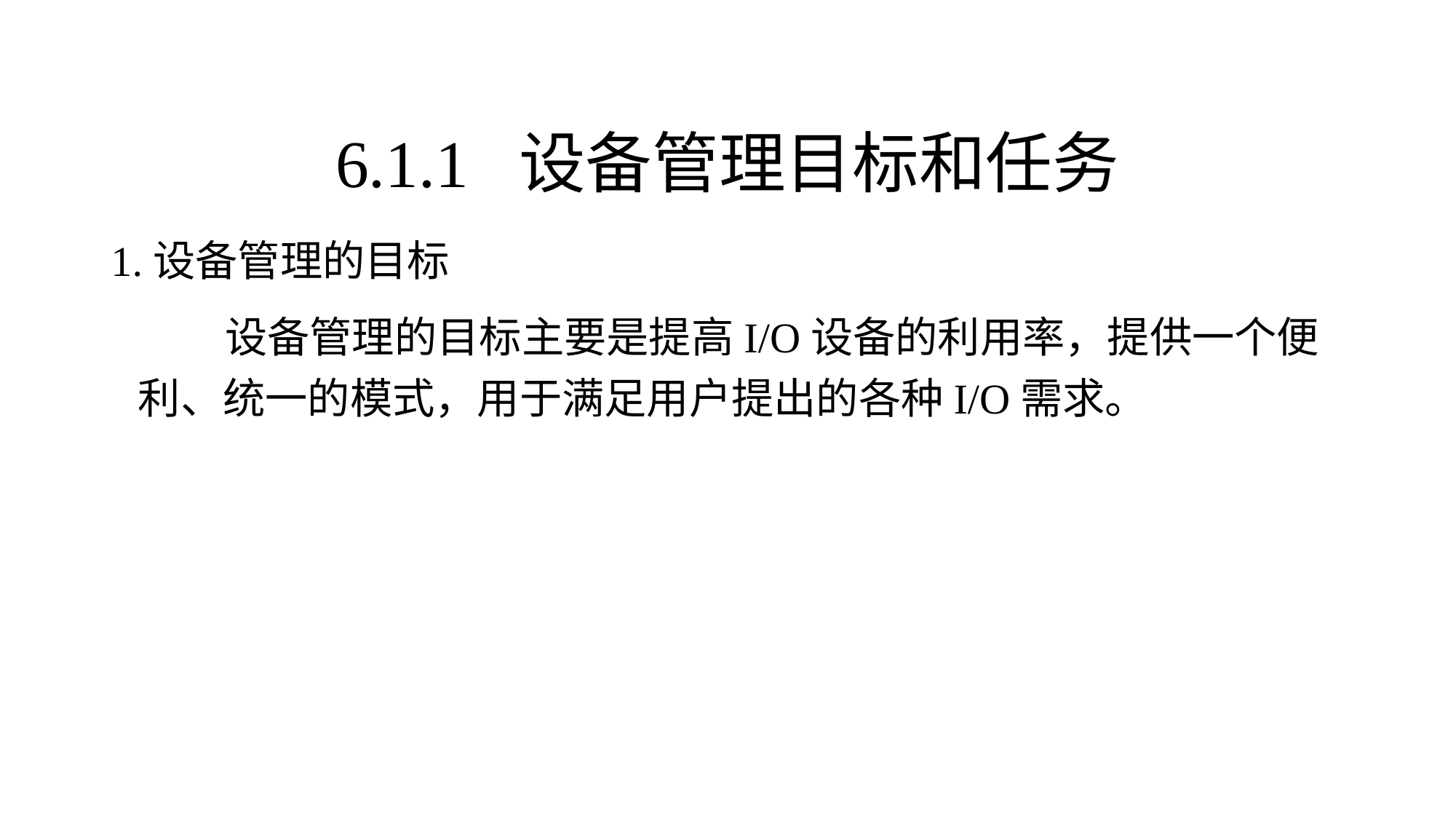

1.设备管理的目标
           设备管理的目标主要是提高I/O设备的利用率，提供一个便利、统一的模式，用于满足用户提出的各种I/O需求。
6.1.1  设备管理目标和任务
2